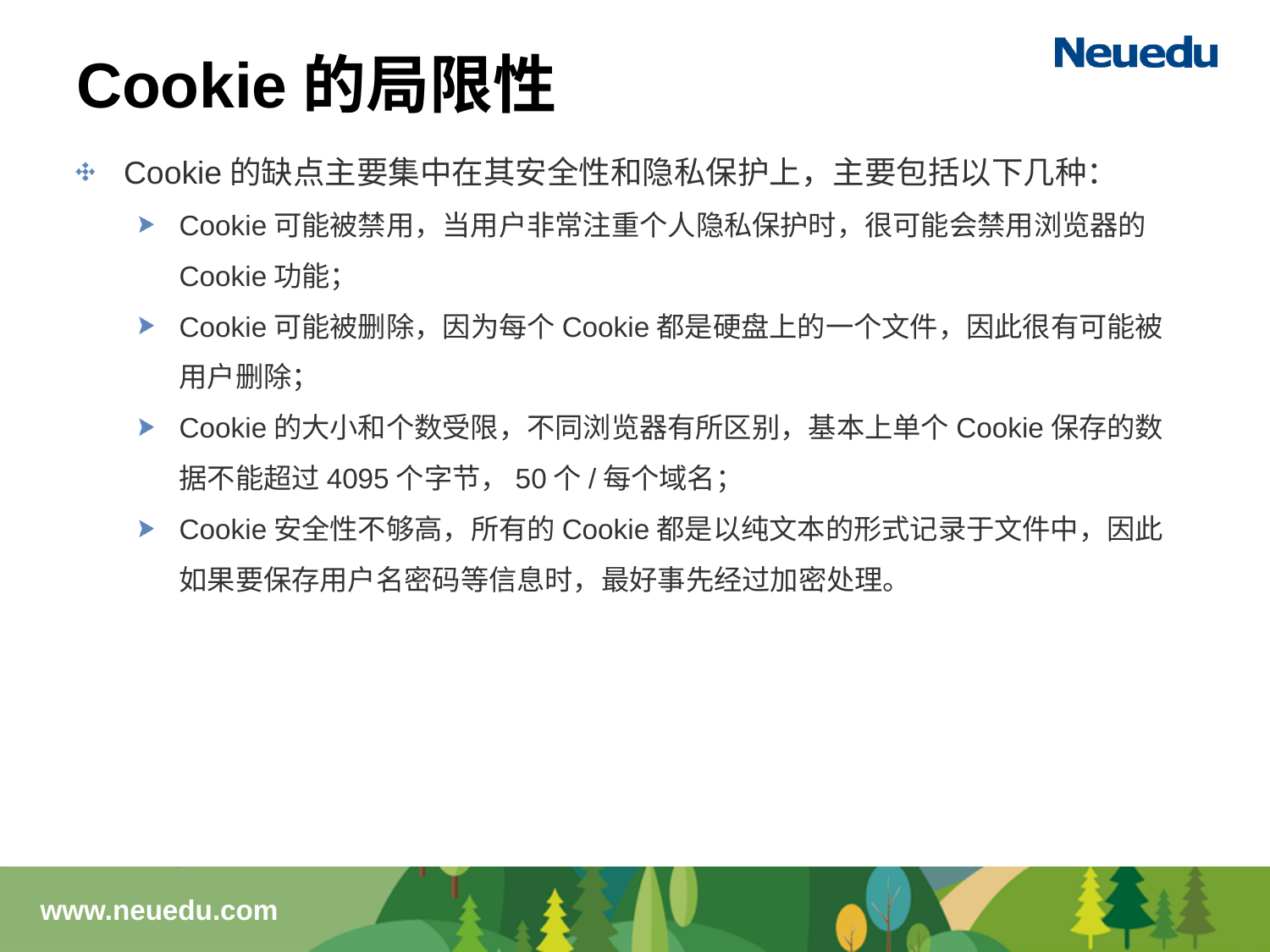

# Cookie的局限性
Cookie的缺点主要集中在其安全性和隐私保护上，主要包括以下几种：
Cookie可能被禁用，当用户非常注重个人隐私保护时，很可能会禁用浏览器的Cookie功能；
Cookie可能被删除，因为每个Cookie都是硬盘上的一个文件，因此很有可能被用户删除；
Cookie的大小和个数受限，不同浏览器有所区别，基本上单个Cookie保存的数据不能超过4095个字节，50个/每个域名；
Cookie安全性不够高，所有的Cookie都是以纯文本的形式记录于文件中，因此如果要保存用户名密码等信息时，最好事先经过加密处理。